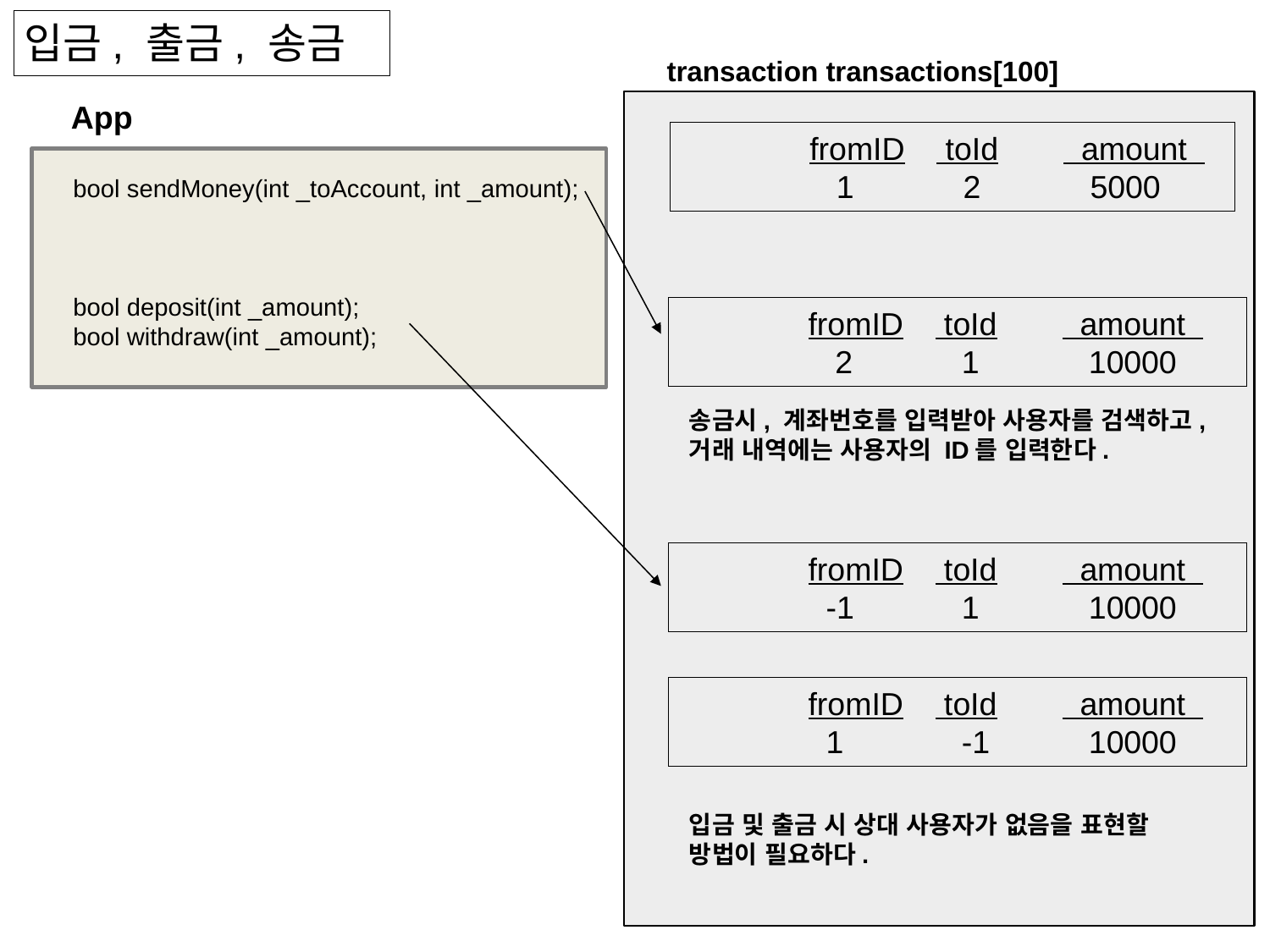

입금, 출금, 송금

transaction transactions[100]
App

	fromID	 toId	  amount
	   1	   2	   5000

bool sendMoney(int _toAccount, int _amount);

bool deposit(int _amount);
bool withdraw(int _amount);
	fromID	 toId	  amount
	   2	   1	   10000
송금시, 계좌번호를 입력받아 사용자를 검색하고,
거래 내역에는 사용자의 ID를 입력한다.
	fromID	 toId	  amount
	  -1	   1	   10000
	fromID	 toId	  amount
	  1	   -1	   10000
입금 및 출금 시 상대 사용자가 없음을 표현할
방법이 필요하다.